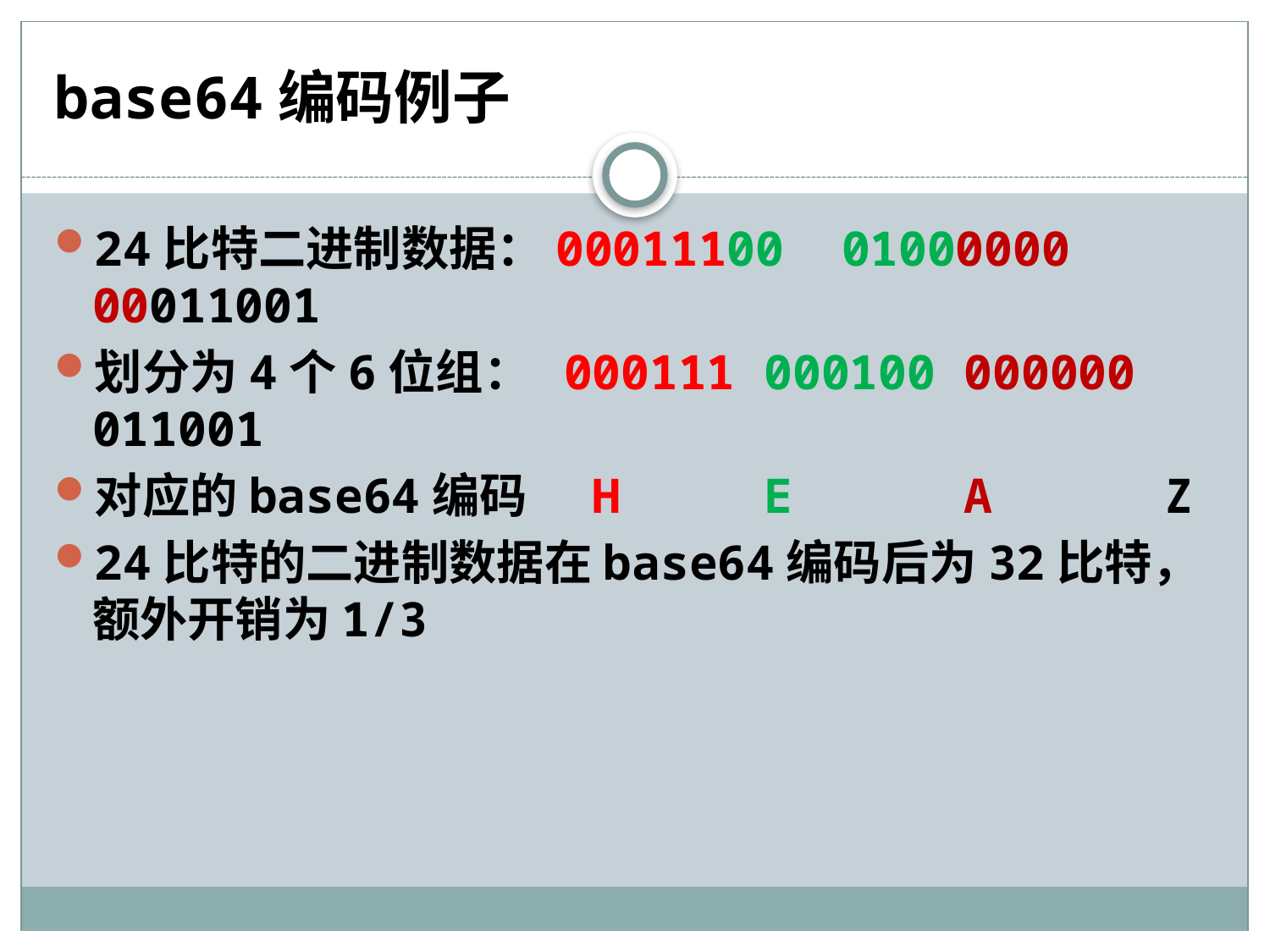

# base64编码例子
24比特二进制数据：00011100  01000000  00011001
划分为4个6位组：  000111 000100 000000 011001
对应的base64编码     H     E      A      Z
24比特的二进制数据在base64编码后为32比特，额外开销为1/3